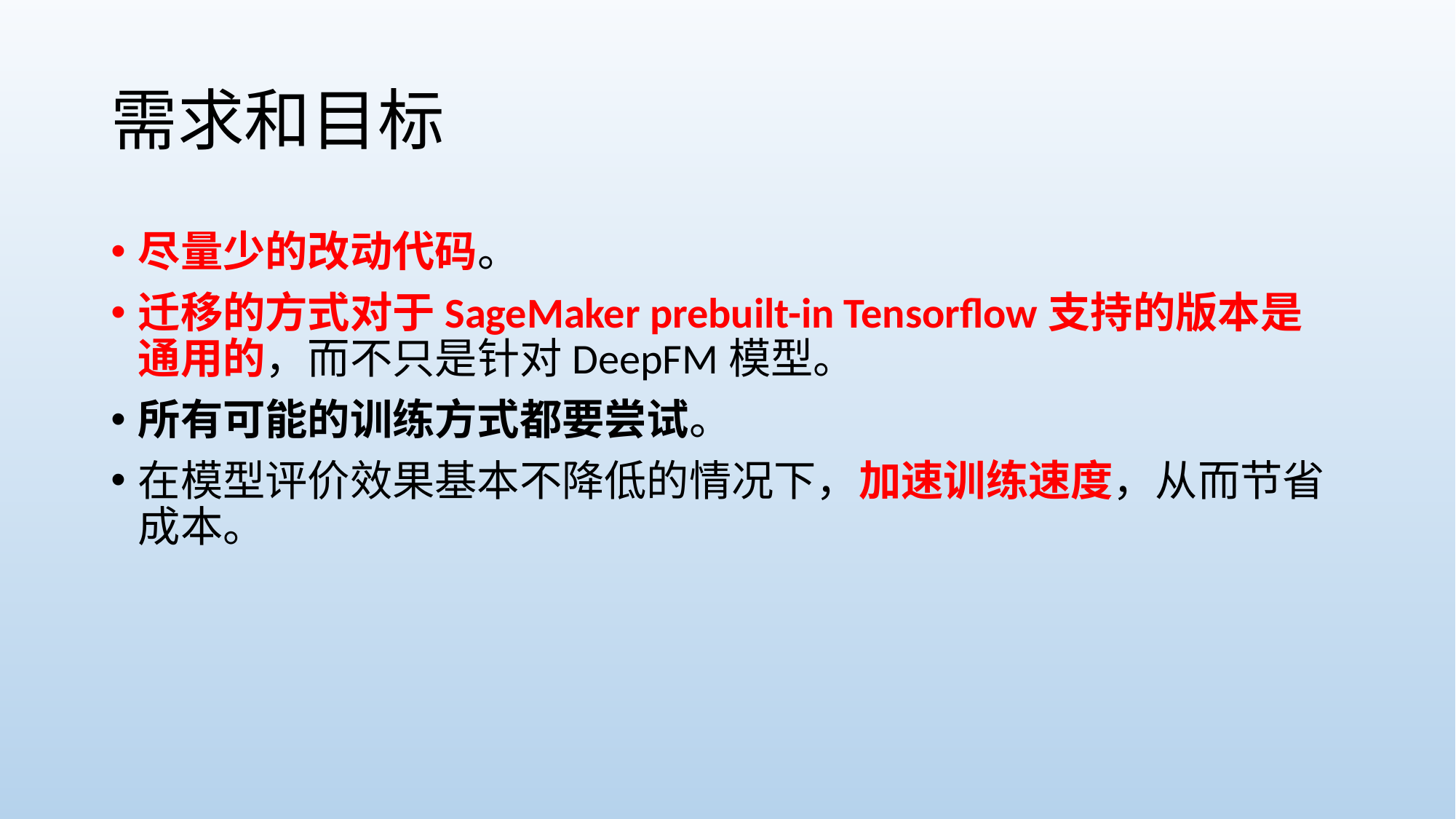

# 需求和目标
尽量少的改动代码。
迁移的方式对于SageMaker prebuilt-in Tensorflow支持的版本是通用的，而不只是针对DeepFM模型。
所有可能的训练方式都要尝试。
在模型评价效果基本不降低的情况下，加速训练速度，从而节省成本。